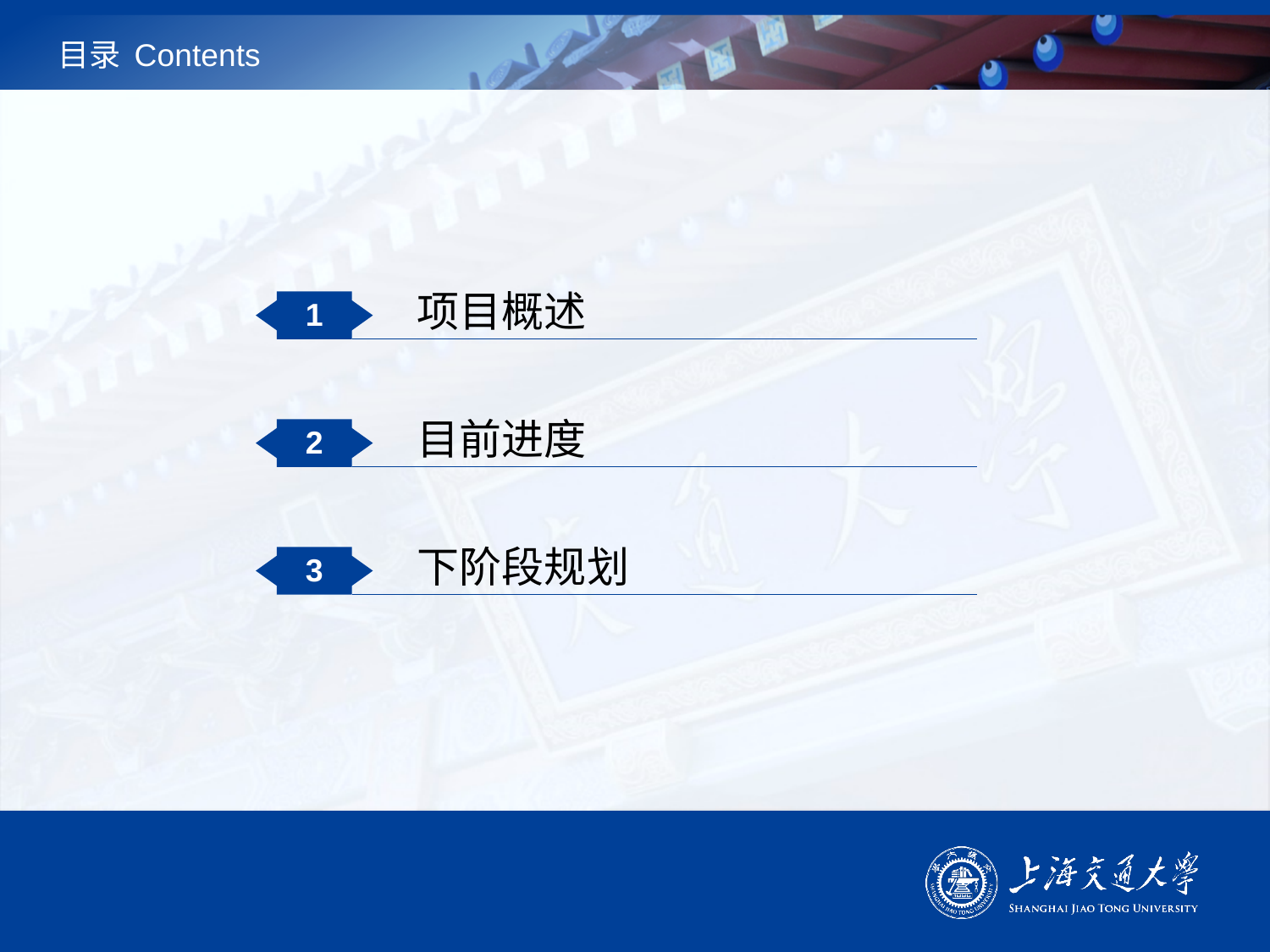

# 目录 Contents
项目概述
1

目前进度
2

下阶段规划
3